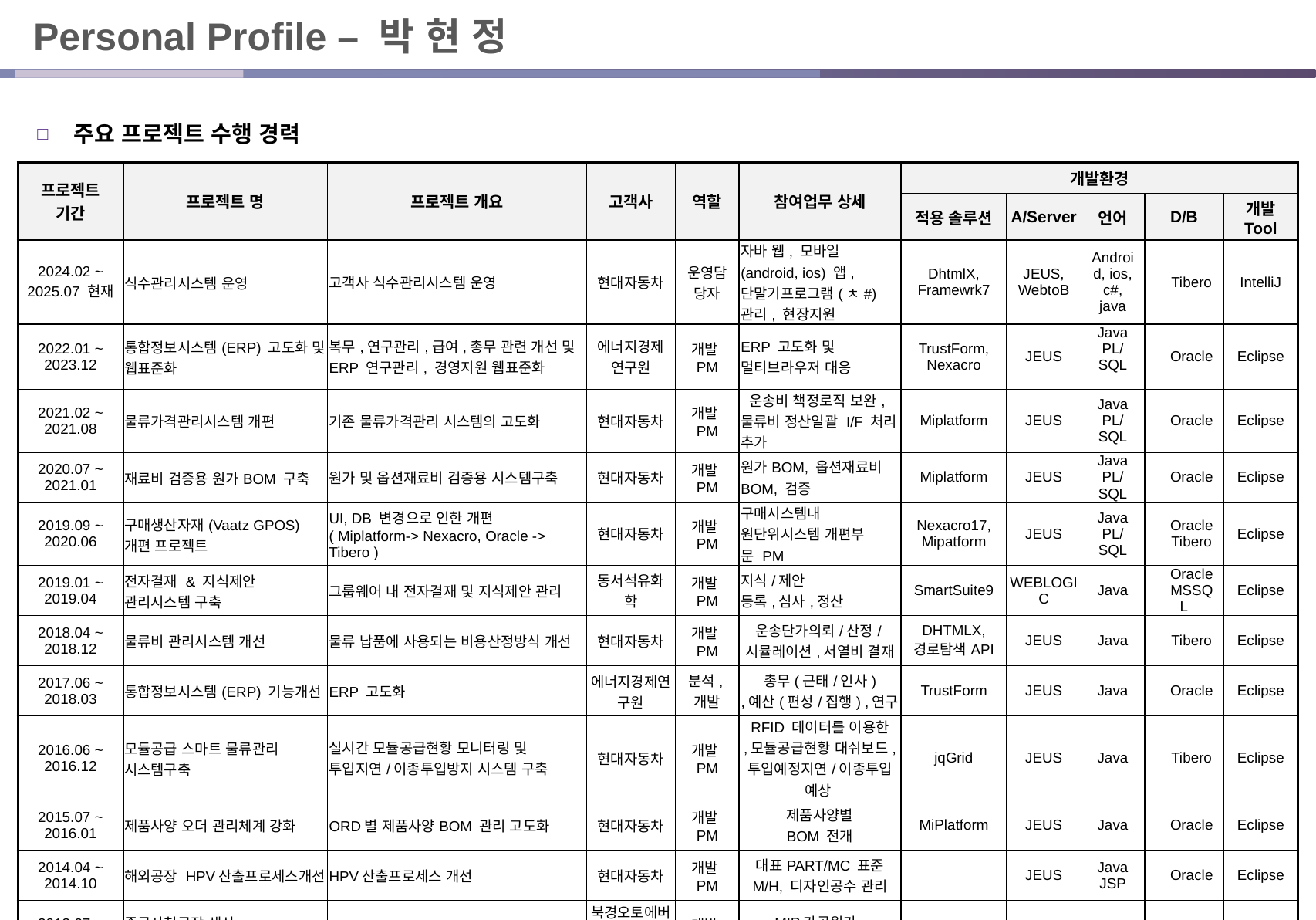

# Personal Profile – 박 현 정
주요 프로젝트 수행 경력
| 프로젝트 기간 | 프로젝트 명 | 프로젝트 개요 | 고객사 | 역할 | 참여업무 상세 | 개발환경 |  |  |  |  |
| --- | --- | --- | --- | --- | --- | --- | --- | --- | --- | --- |
|  |  |  |  |  |  | 적용 솔루션 | A/Server | 언어 | D/B | 개발 Tool |
| 2024.02 ~ 2025.07 현재 | 식수관리시스템 운영 | 고객사 식수관리시스템 운영 | 현대자동차 | 운영담당자 | 자바 웹, 모바일(android, ios) 앱, 단말기프로그램(ㅊ#) 관리, 현장지원 | DhtmlX, Framewrk7 | JEUS, WebtoB | Android, ios, c#, java | Tibero | IntelliJ |
| 2022.01 ~ 2023.12 | 통합정보시스템(ERP) 고도화 및 웹표준화 | 복무,연구관리,급여,총무 관련 개선 및 ERP 연구관리, 경영지원 웹표준화 | 에너지경제연구원 | 개발PM | ERP 고도화 및 멀티브라우저 대응 | TrustForm, Nexacro | JEUS | Java PL/SQL | Oracle | Eclipse |
| 2021.02 ~ 2021.08 | 물류가격관리시스템 개편 | 기존 물류가격관리 시스템의 고도화 | 현대자동차 | 개발PM | 운송비 책정로직 보완, 물류비 정산일괄 I/F 처리 추가 | Miplatform | JEUS | Java PL/SQL | Oracle | Eclipse |
| 2020.07 ~ 2021.01 | 재료비 검증용 원가BOM 구축 | 원가 및 옵션재료비 검증용 시스템구축 | 현대자동차 | 개발PM | 원가BOM, 옵션재료비BOM, 검증 | Miplatform | JEUS | Java PL/SQL | Oracle | Eclipse |
| 2019.09 ~ 2020.06 | 구매생산자재(Vaatz GPOS) 개편 프로젝트 | UI, DB 변경으로 인한 개편 ( Miplatform-> Nexacro, Oracle -> Tibero ) | 현대자동차 | 개발PM | 구매시스템내 원단위시스템 개편부문 PM | Nexacro17, Mipatform | JEUS | Java PL/SQL | Oracle Tibero | Eclipse |
| 2019.01 ~ 2019.04 | 전자결재 & 지식제안 관리시스템 구축 | 그룹웨어 내 전자결재 및 지식제안 관리 | 동서석유화학 | 개발PM | 지식/제안 등록,심사,정산 | SmartSuite9 | WEBLOGIC | Java | Oracle MSSQL | Eclipse |
| 2018.04 ~ 2018.12 | 물류비 관리시스템 개선 | 물류 납품에 사용되는 비용산정방식 개선 | 현대자동차 | 개발PM | 운송단가의뢰/산정/시뮬레이션,서열비 결재 | DHTMLX, 경로탐색API | JEUS | Java | Tibero | Eclipse |
| 2017.06 ~ 2018.03 | 통합정보시스템(ERP) 기능개선 | ERP 고도화 | 에너지경제연구원 | 분석,개발 | 총무(근태/인사) ,예산(편성/집행) ,연구 | TrustForm | JEUS | Java | Oracle | Eclipse |
| 2016.06 ~ 2016.12 | 모듈공급 스마트 물류관리 시스템구축 | 실시간 모듈공급현황 모니터링 및 투입지연/이종투입방지 시스템 구축 | 현대자동차 | 개발PM | RFID 데이터를 이용한 ,모듈공급현황 대쉬보드, 투입예정지연/이종투입 예상 | jqGrid | JEUS | Java | Tibero | Eclipse |
| 2015.07 ~ 2016.01 | 제품사양 오더 관리체계 강화 | ORD별 제품사양BOM 관리 고도화 | 현대자동차 | 개발PM | 제품사양별 BOM 전개 | MiPlatform | JEUS | Java | Oracle | Eclipse |
| 2014.04 ~ 2014.10 | 해외공장 HPV산출프로세스개선 | HPV산출프로세스 개선 | 현대자동차 | 개발PM | 대표PART/MC 표준 M/H, 디자인공수 관리 |  | JEUS | Java JSP | Oracle | Eclipse |
| 2013.07 ~ 2014.03 | 중국사천공장 생산, 자재시스템개발 | MIP, 원가시스템 구축 | 북경오토에버시스템집성유한공사 | 개발PM | MIP가공원가, 기타경비관리 |  | OS/400 | Cobol | DB2 |  |
| 2012.03 ~ 2013.03 | 통합원가시스템 운영지원용역 | 원가관리 시스템 운영 | 현대자동차 | 개발PM | 부재료단가,금형/모듈설계원가, 통합결재 |  | OS/400 | Cobol | DB2 |  |